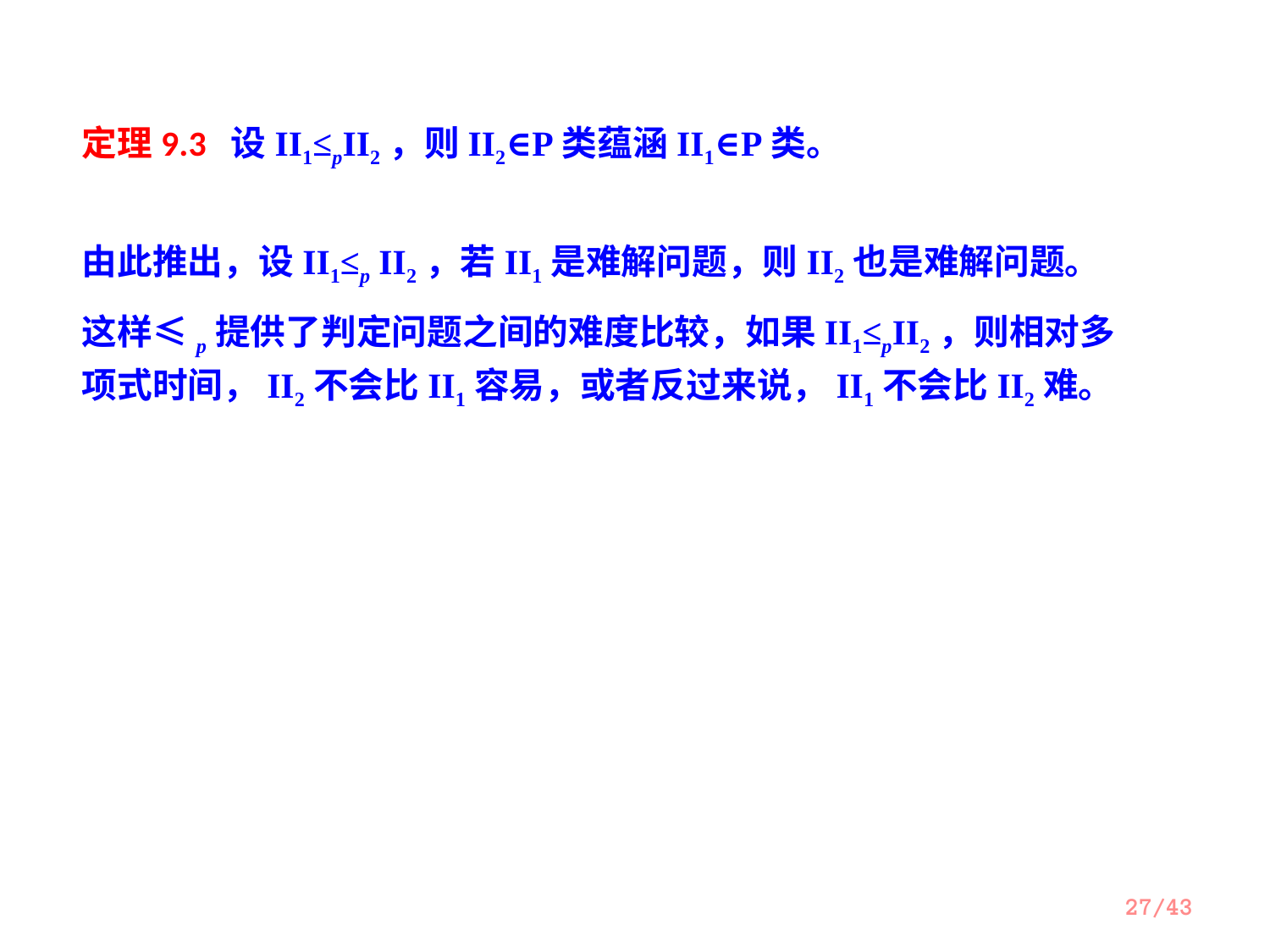

定理9.3  设II1≤pII2，则II2∈P类蕴涵II1∈P类。
由此推出，设II1≤p II2，若II1是难解问题，则II2也是难解问题。
这样≤p提供了判定问题之间的难度比较，如果II1≤pII2，则相对多项式时间，II2不会比II1容易，或者反过来说，II1不会比II2难。
27/43